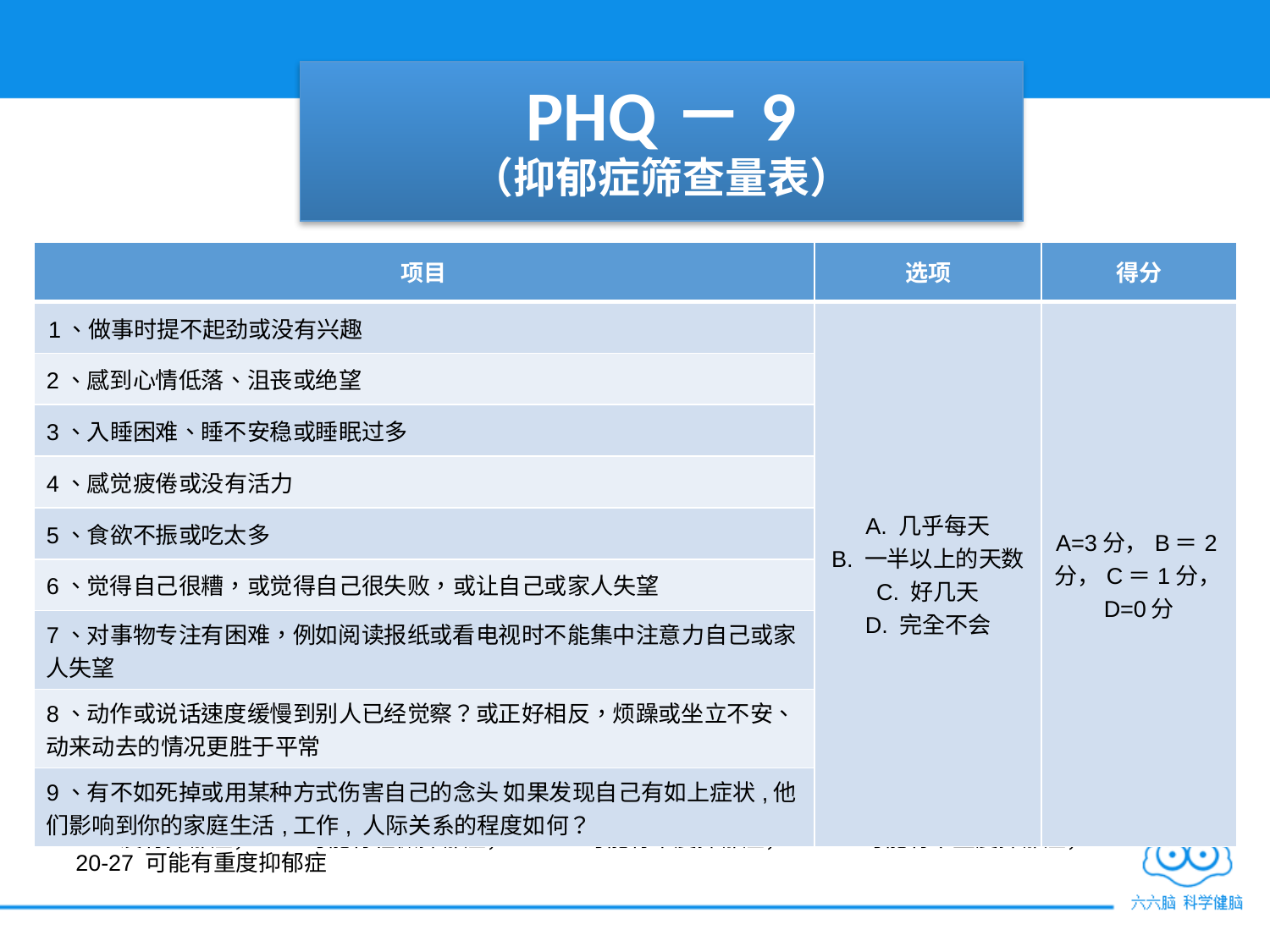

# PHQ－9 （抑郁症筛查量表）
| 项目 | 选项 | 得分 |
| --- | --- | --- |
| 1、做事时提不起劲或没有兴趣 | A. 几乎每天 B. 一半以上的天数 C. 好几天 D. 完全不会 | A=3分，B＝2分，C＝1分，D=0分 |
| 2、感到心情低落、沮丧或绝望 |  |  |
| 3、入睡困难、睡不安稳或睡眠过多 |  |  |
| 4、感觉疲倦或没有活力 |  |  |
| 5、食欲不振或吃太多 |  |  |
| 6、觉得自己很糟，或觉得自己很失败，或让自己或家人失望 |  |  |
| 7、对事物专注有困难，例如阅读报纸或看电视时不能集中注意力自己或家人失望 |  |  |
| 8、动作或说话速度缓慢到别人已经觉察？或正好相反，烦躁或坐立不安、动来动去的情况更胜于平常 |  |  |
| 9、有不如死掉或用某种方式伤害自己的念头 如果发现自己有如上症状,他们影响到你的家庭生活,工作, 人际关系的程度如何？ |  |  |

0-4 没有抑郁症；5-9 可能有轻微抑郁症；10-14 可能有中度抑郁症；15-19 可能有中重度抑郁症；20-27 可能有重度抑郁症